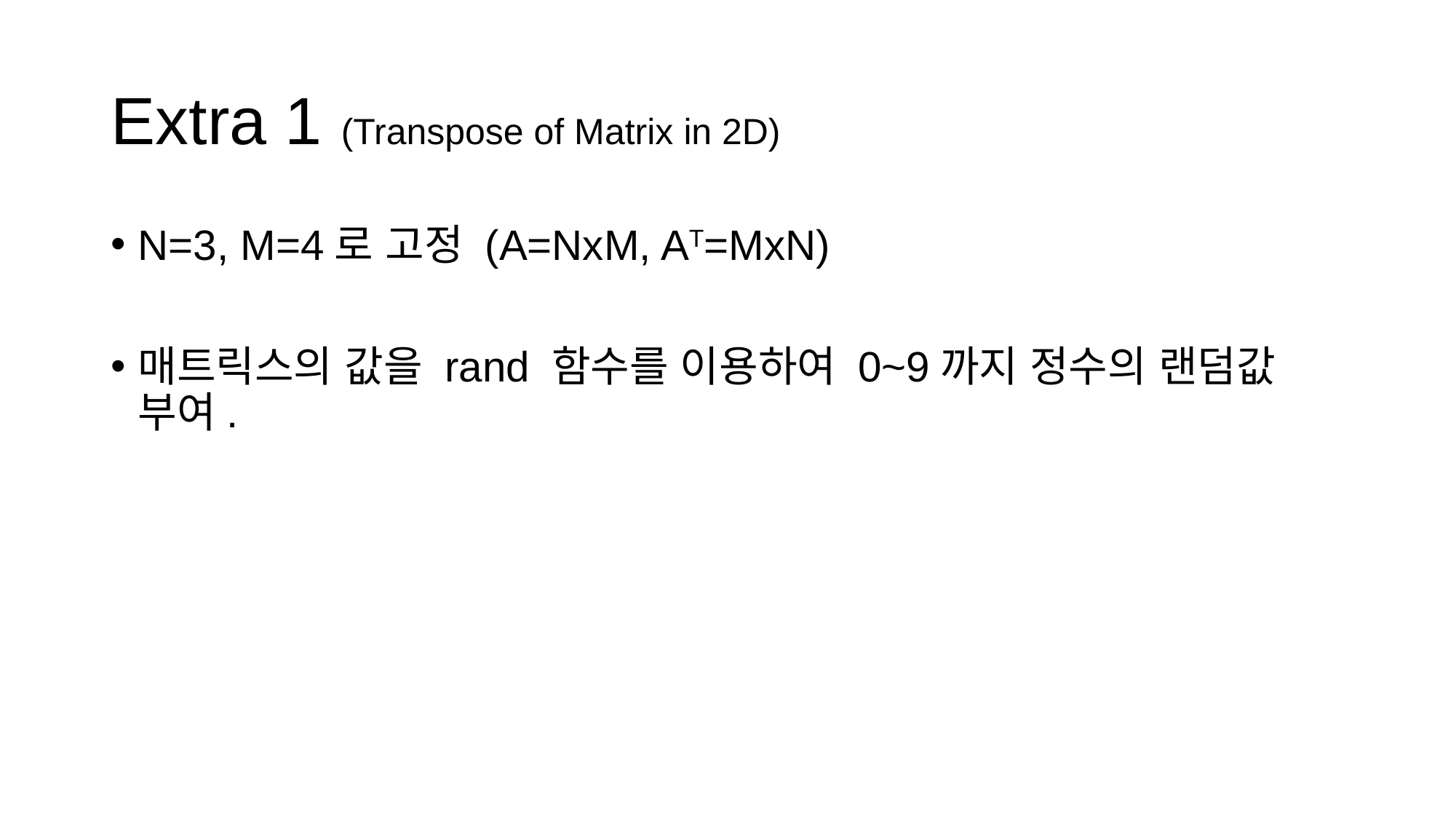

# Extra 1 (Transpose of Matrix in 2D)
N=3, M=4로 고정 (A=NxM, AT=MxN)

매트릭스의 값을 rand 함수를 이용하여 0~9까지 정수의 랜덤값 부여.